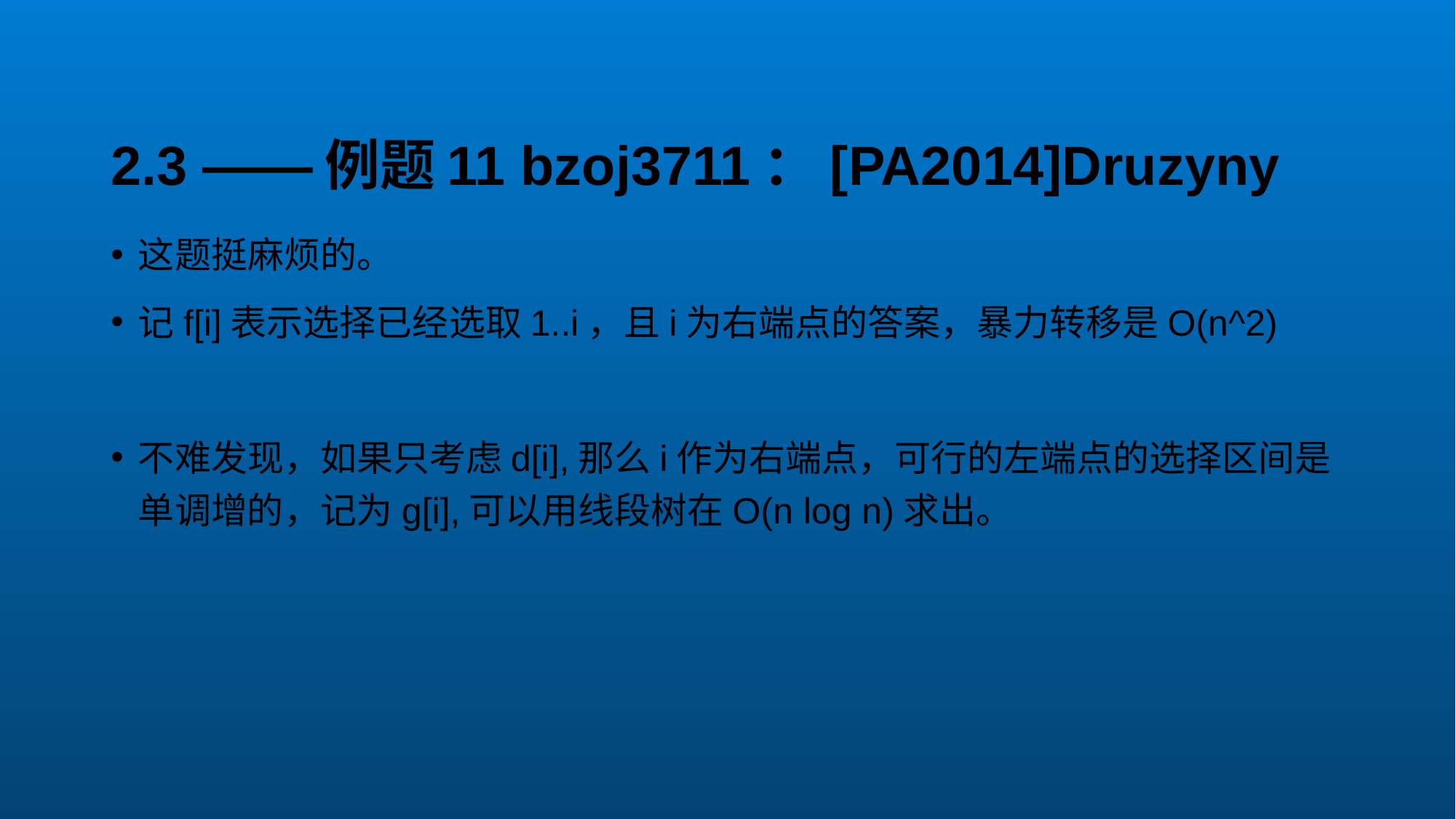

# 2.3 ——例题11 bzoj3711：[PA2014]Druzyny
这题挺麻烦的。
记f[i]表示选择已经选取1..i，且i为右端点的答案，暴力转移是O(n^2)

不难发现，如果只考虑d[i],那么i作为右端点，可行的左端点的选择区间是单调增的，记为g[i],可以用线段树在O(n log n)求出。